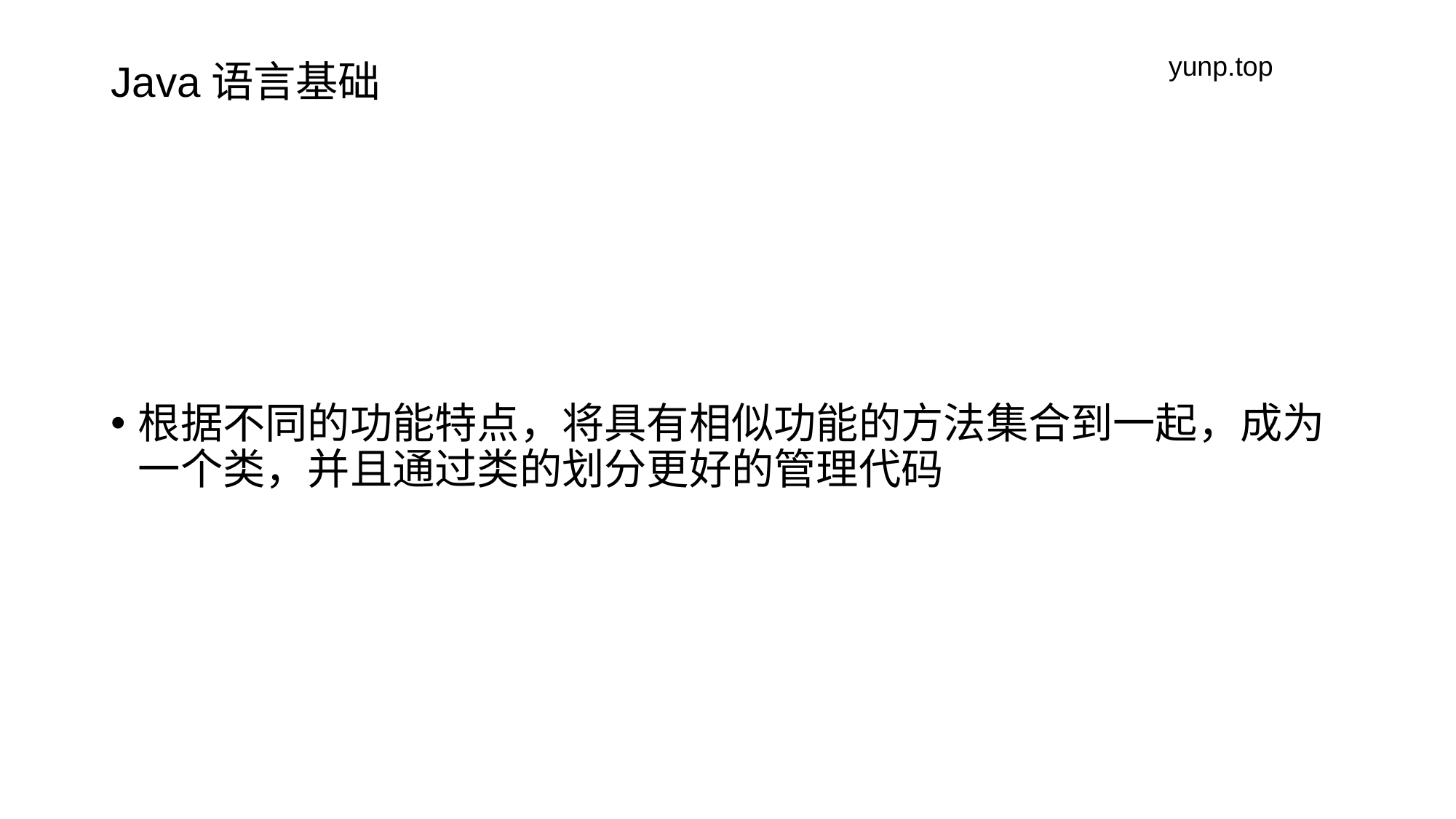

# Java语言基础
yunp.top

根据不同的功能特点，将具有相似功能的方法集合到一起，成为一个类，并且通过类的划分更好的管理代码